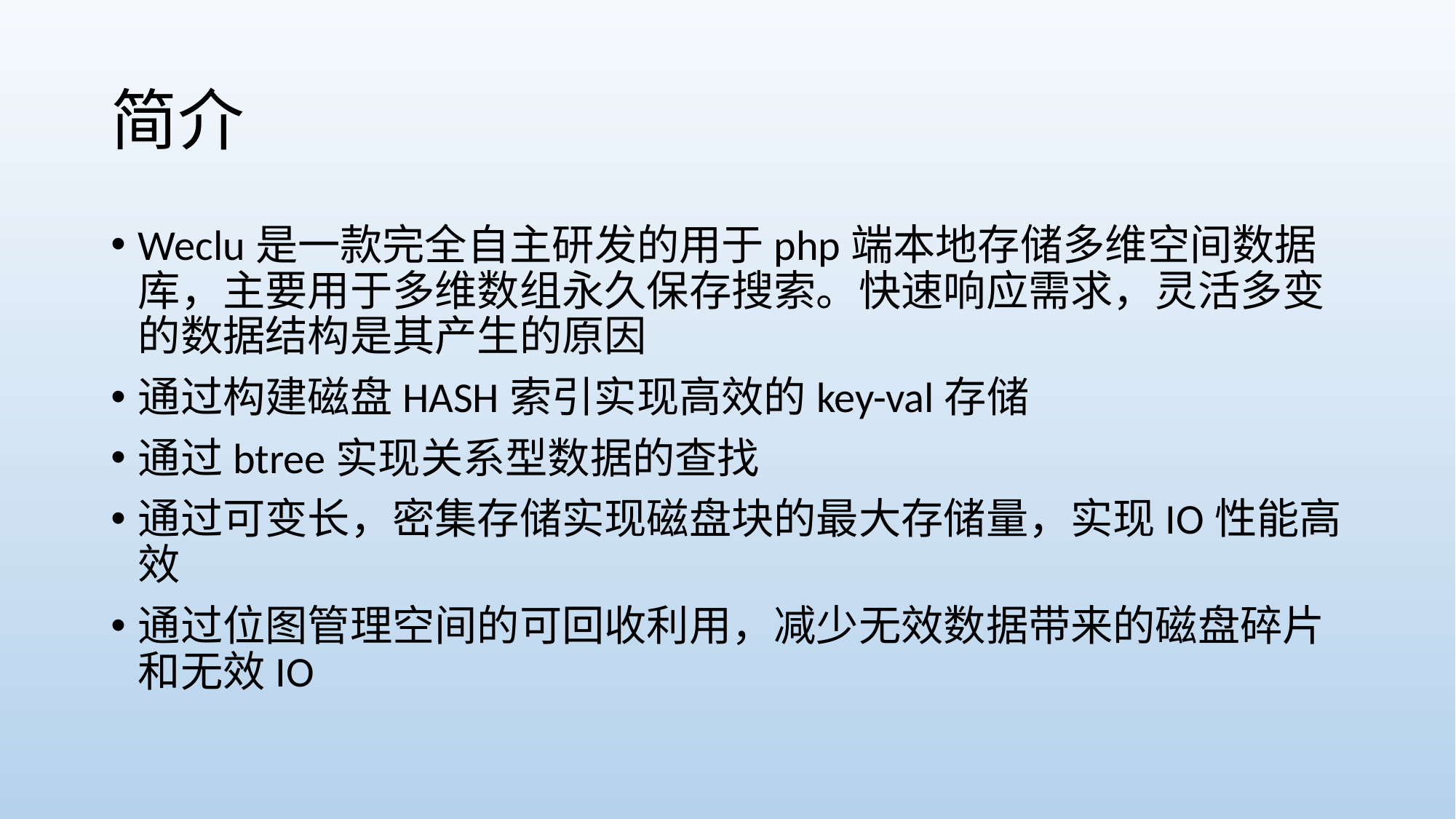

# 简介
Weclu是一款完全自主研发的用于php端本地存储多维空间数据库，主要用于多维数组永久保存搜索。快速响应需求，灵活多变的数据结构是其产生的原因
通过构建磁盘HASH索引实现高效的key-val存储
通过btree实现关系型数据的查找
通过可变长，密集存储实现磁盘块的最大存储量，实现IO性能高效
通过位图管理空间的可回收利用，减少无效数据带来的磁盘碎片和无效IO